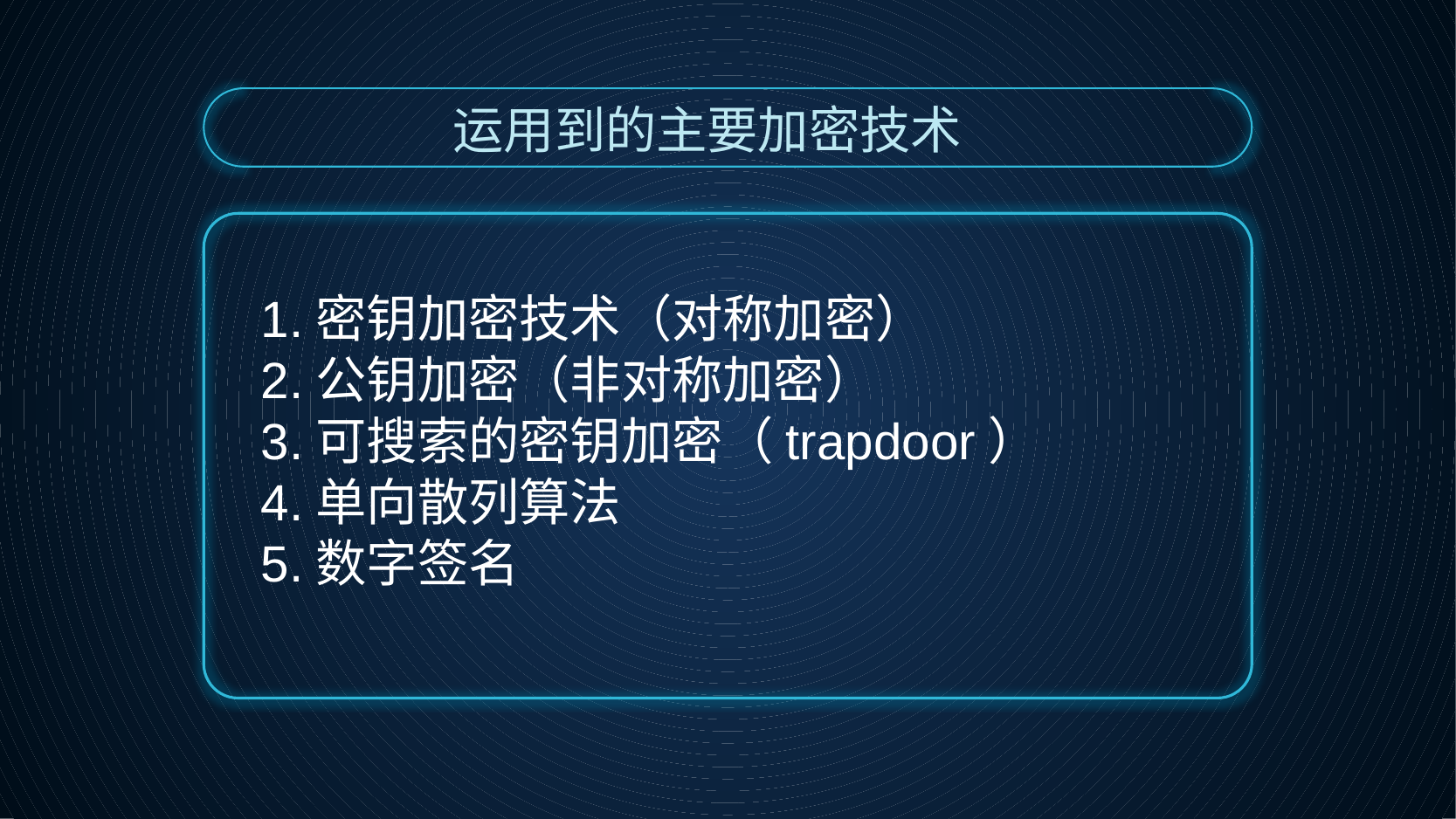

运用到的主要加密技术

1.密钥加密技术（对称加密）
2.公钥加密（非对称加密）
3.可搜索的密钥加密（trapdoor）
4.单向散列算法
5.数字签名